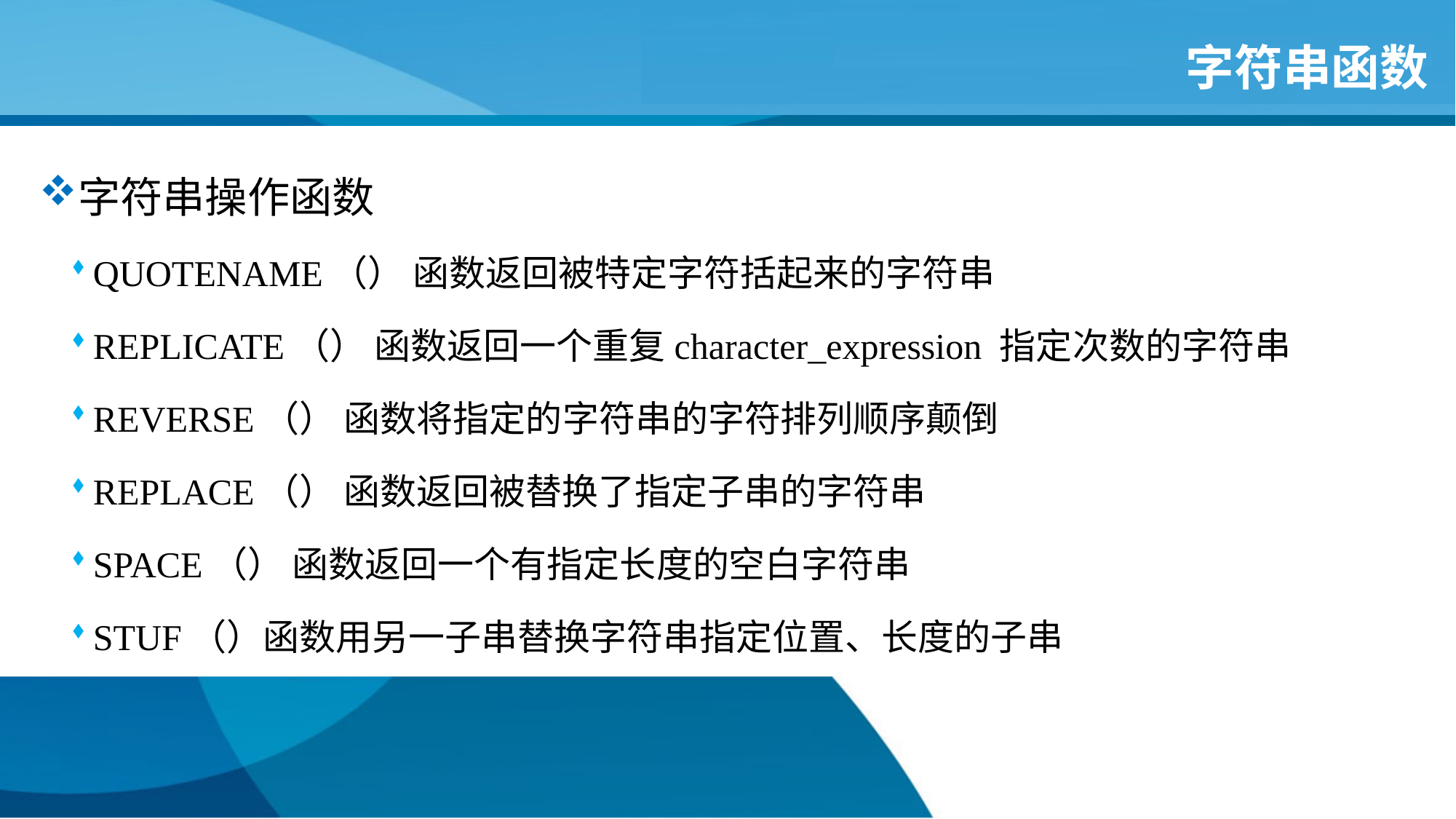

# 字符串函数
字符串操作函数
QUOTENAME（） 函数返回被特定字符括起来的字符串
REPLICATE（） 函数返回一个重复character_expression 指定次数的字符串
REVERSE（） 函数将指定的字符串的字符排列顺序颠倒
REPLACE（） 函数返回被替换了指定子串的字符串
SPACE（） 函数返回一个有指定长度的空白字符串
STUF（）函数用另一子串替换字符串指定位置、长度的子串